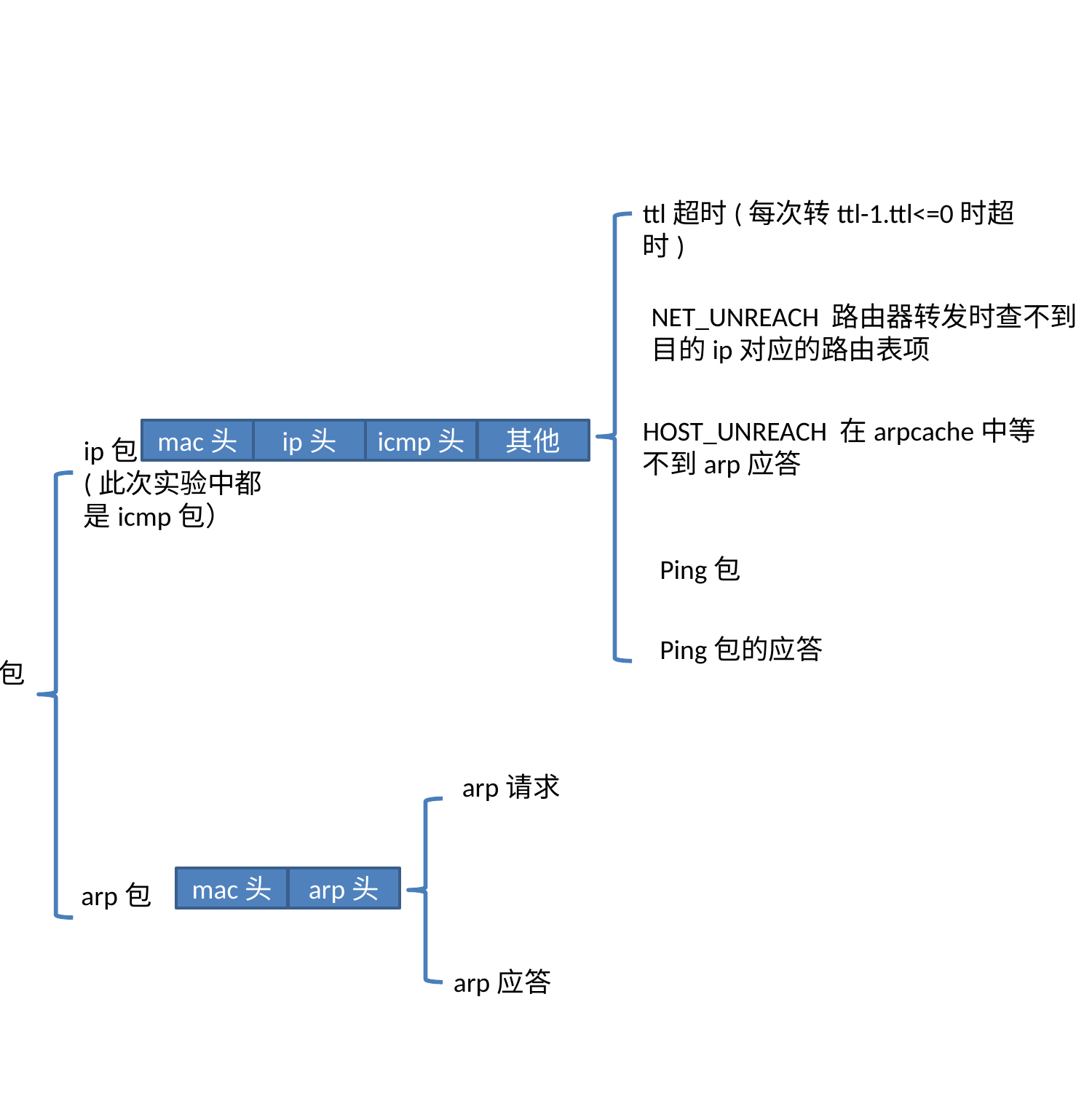

ttl超时(每次转ttl-1.ttl<=0时超时)

NET_UNREACH 路由器转发时查不到目的ip对应的路由表项
HOST_UNREACH 在arpcache中等不到arp应答
Ping包
Ping包的应答
mac头
ip头
icmp头
其他
ip包
(此次实验中都是icmp包）

包
arp包
mac头
arp头
arp请求

arp应答